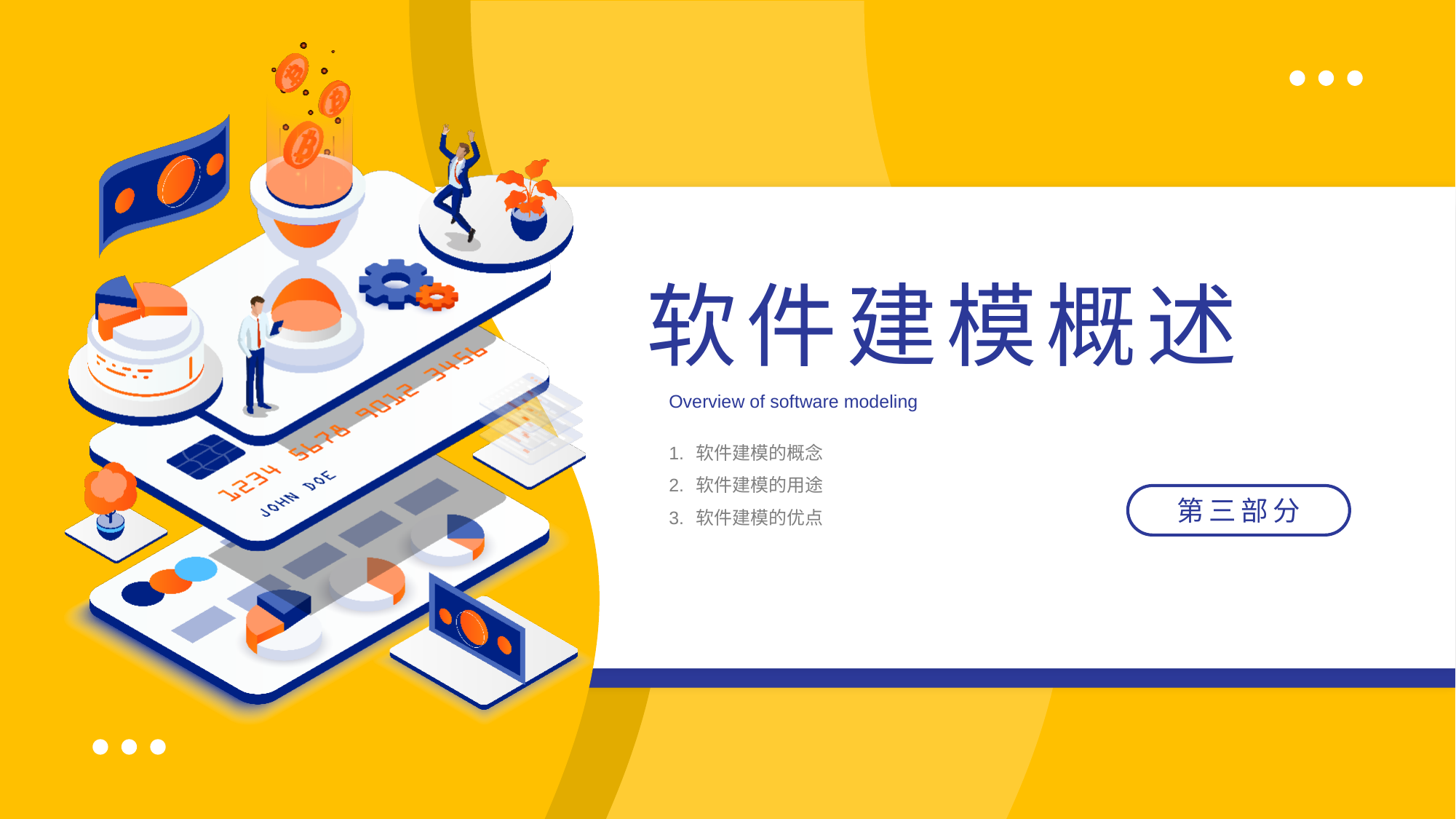

软件建模概述
Overview of software modeling
软件建模的概念
软件建模的用途
软件建模的优点
第三部分